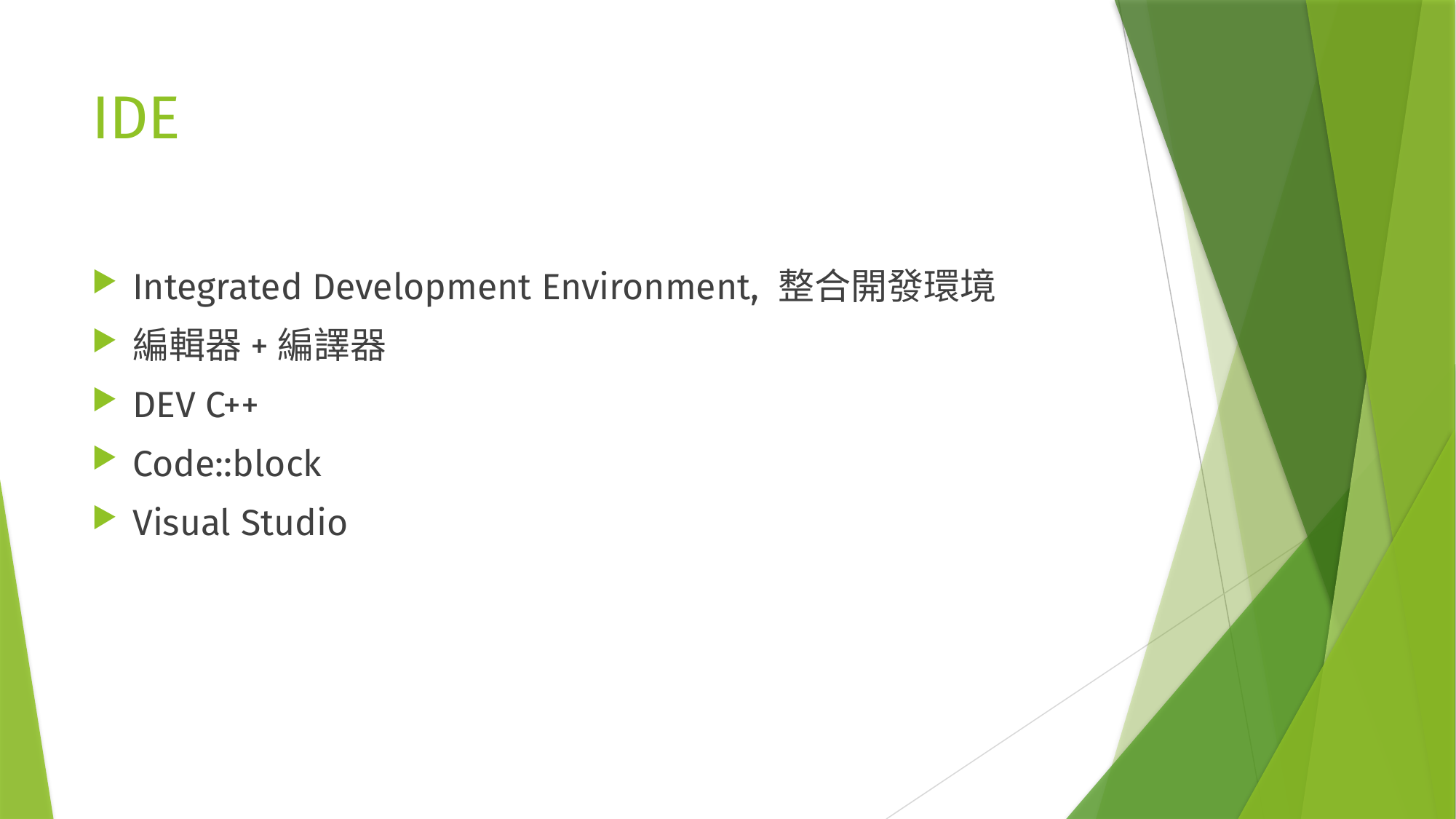

# IDE
Integrated Development Environment, 整合開發環境
編輯器+編譯器
DEV C++
Code::block
Visual Studio